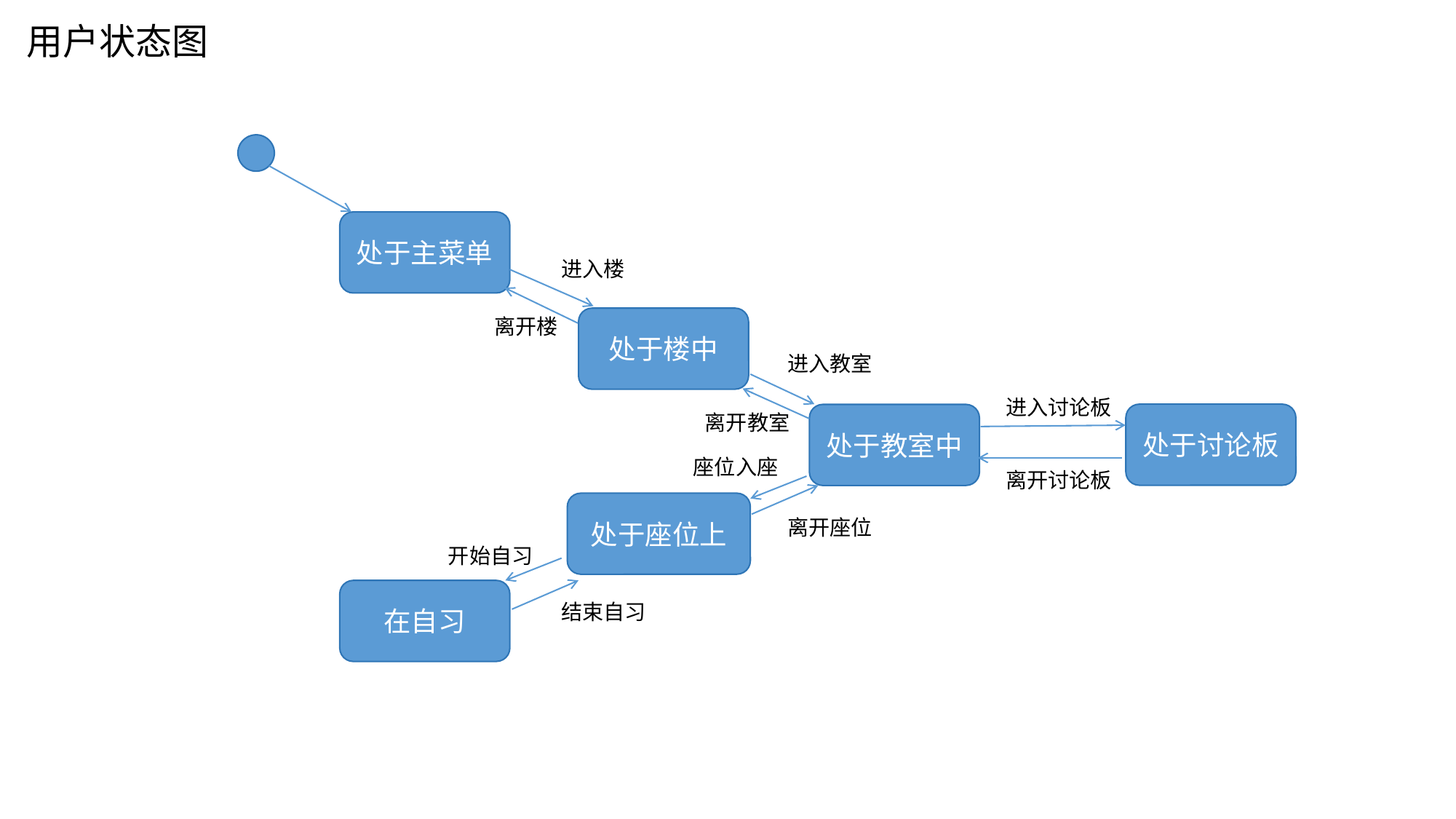

用户状态图

处于主菜单
进入楼
离开楼
处于楼中
进入教室
进入讨论板
离开教室
处于讨论板
处于教室中
座位入座
离开讨论板
处于座位上
离开座位
开始自习
在自习
结束自习